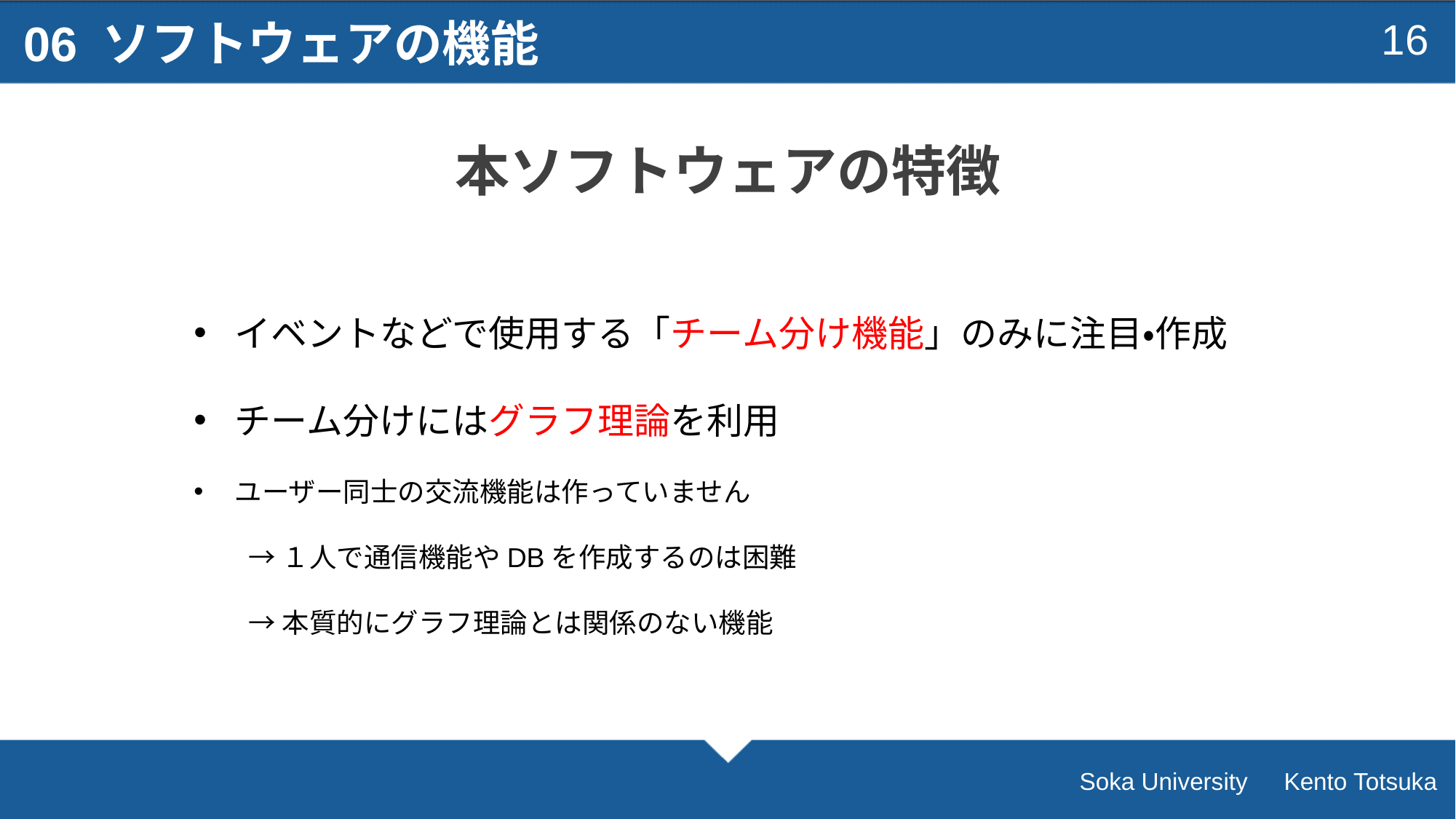

06 ソフトウェアの機能
16
本ソフトウェアの特徴
イベントなどで使用する「チーム分け機能」のみに注目・作成
チーム分けにはグラフ理論を利用
ユーザー同士の交流機能は作っていません
→１人で通信機能やDBを作成するのは困難
→本質的にグラフ理論とは関係のない機能
Soka University　Kento Totsuka